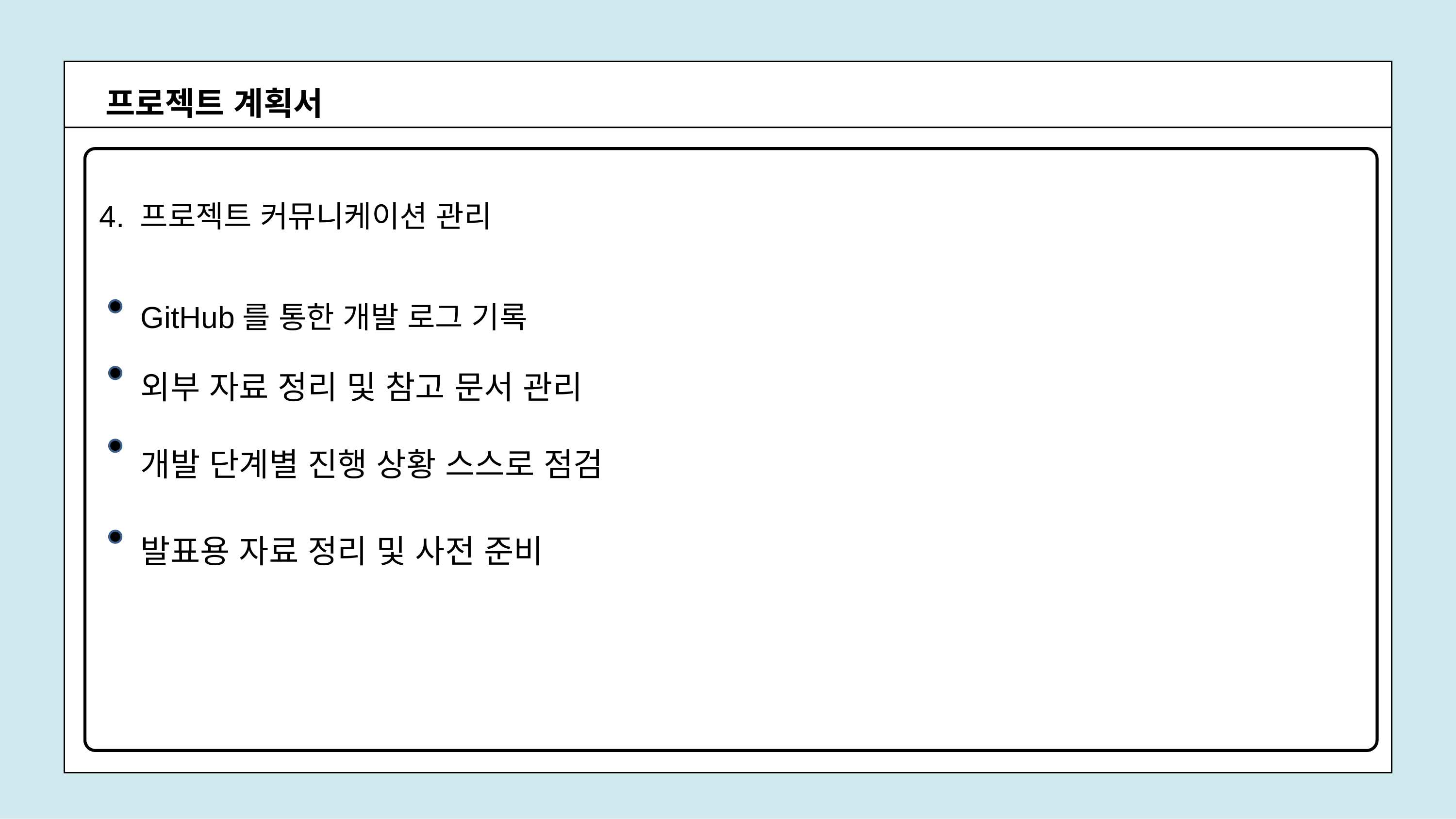

프로젝트 계획서

 4. 프로젝트 커뮤니케이션 관리

GitHub를 통한 개발 로그 기록

외부 자료 정리 및 참고 문서 관리

개발 단계별 진행 상황 스스로 점검

발표용 자료 정리 및 사전 준비